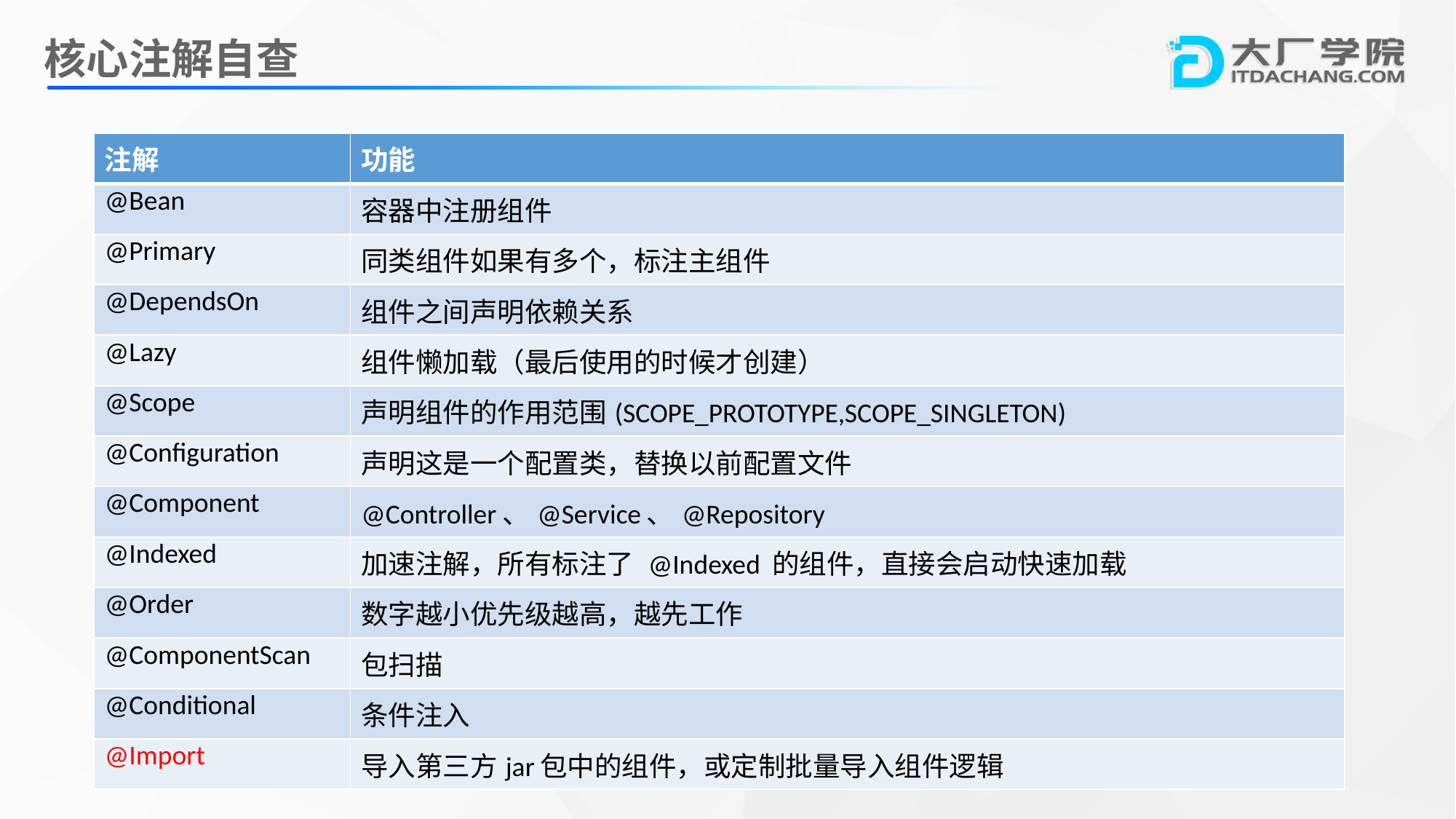

# 核心注解自查
| 注解 | 功能 |
| --- | --- |
| @Bean | 容器中注册组件 |
| @Primary | 同类组件如果有多个，标注主组件 |
| @DependsOn | 组件之间声明依赖关系 |
| @Lazy | 组件懒加载（最后使用的时候才创建） |
| @Scope | 声明组件的作用范围(SCOPE\_PROTOTYPE,SCOPE\_SINGLETON) |
| @Configuration | 声明这是一个配置类，替换以前配置文件 |
| @Component | @Controller、@Service、@Repository |
| @Indexed | 加速注解，所有标注了 @Indexed 的组件，直接会启动快速加载 |
| @Order | 数字越小优先级越高，越先工作 |
| @ComponentScan | 包扫描 |
| @Conditional | 条件注入 |
| @Import | 导入第三方jar包中的组件，或定制批量导入组件逻辑 |